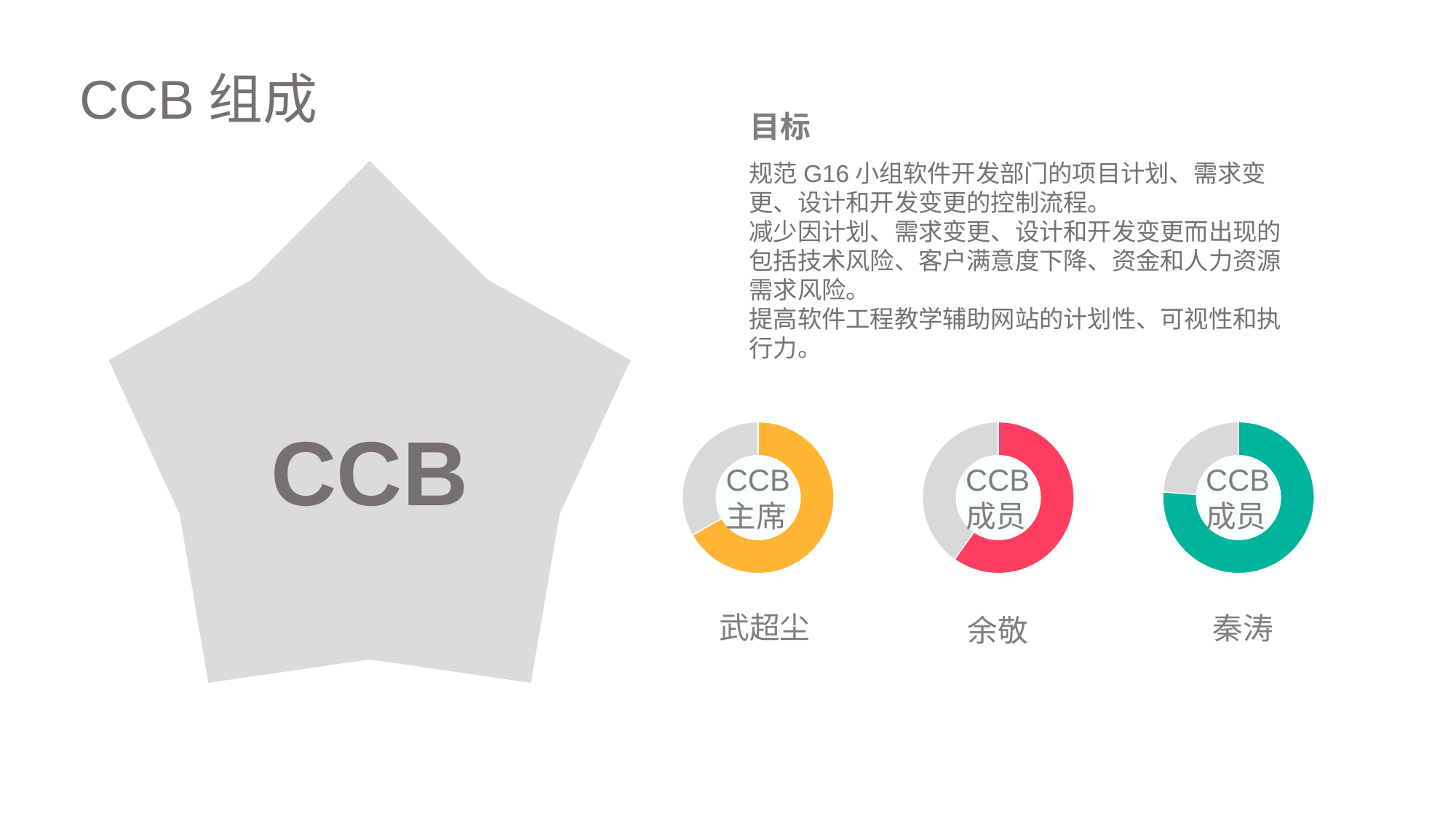

CCB组成
目标
规范G16小组软件开发部门的项目计划、需求变更、设计和开发变更的控制流程。
减少因计划、需求变更、设计和开发变更而出现的包括技术风险、客户满意度下降、资金和人力资源需求风险。
提高软件工程教学辅助网站的计划性、可视性和执行力。
CCB

CCB
成员
CCB
主席
CCB
成员
武超尘
秦涛
余敬